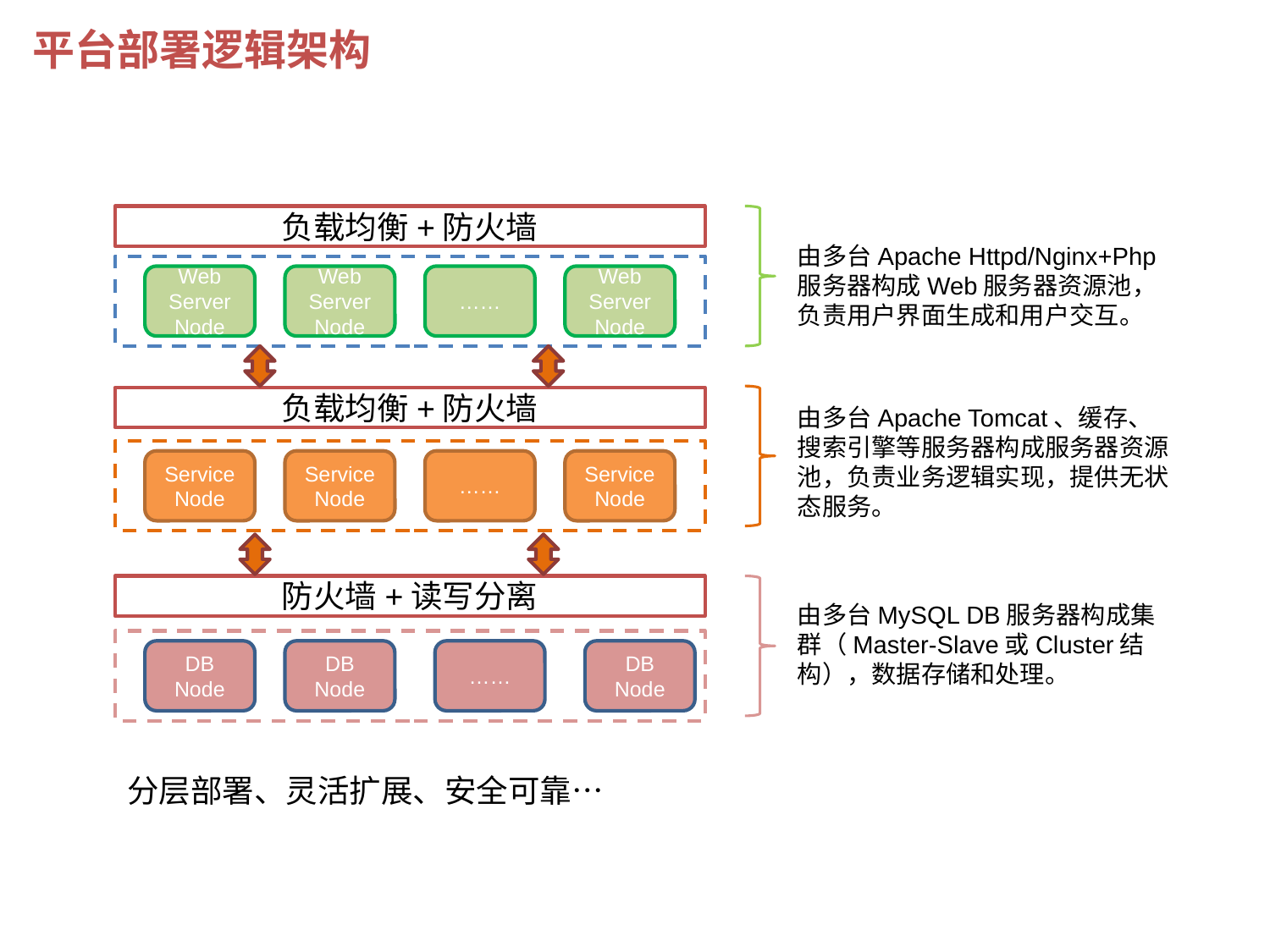

平台部署逻辑架构
负载均衡+防火墙

由多台Apache Httpd/Nginx+Php服务器构成Web服务器资源池，负责用户界面生成和用户交互。

Web Server Node
Web Server Node
……
Web Server Node

负载均衡+防火墙
由多台Apache Tomcat、缓存、搜索引擎等服务器构成服务器资源池，负责业务逻辑实现，提供无状态服务。

Service Node
Service Node
……
Service Node

防火墙+读写分离

由多台MySQL DB服务器构成集群（Master-Slave或Cluster结构），数据存储和处理。

DB Node
DB Node
……
DB Node
分层部署、灵活扩展、安全可靠…